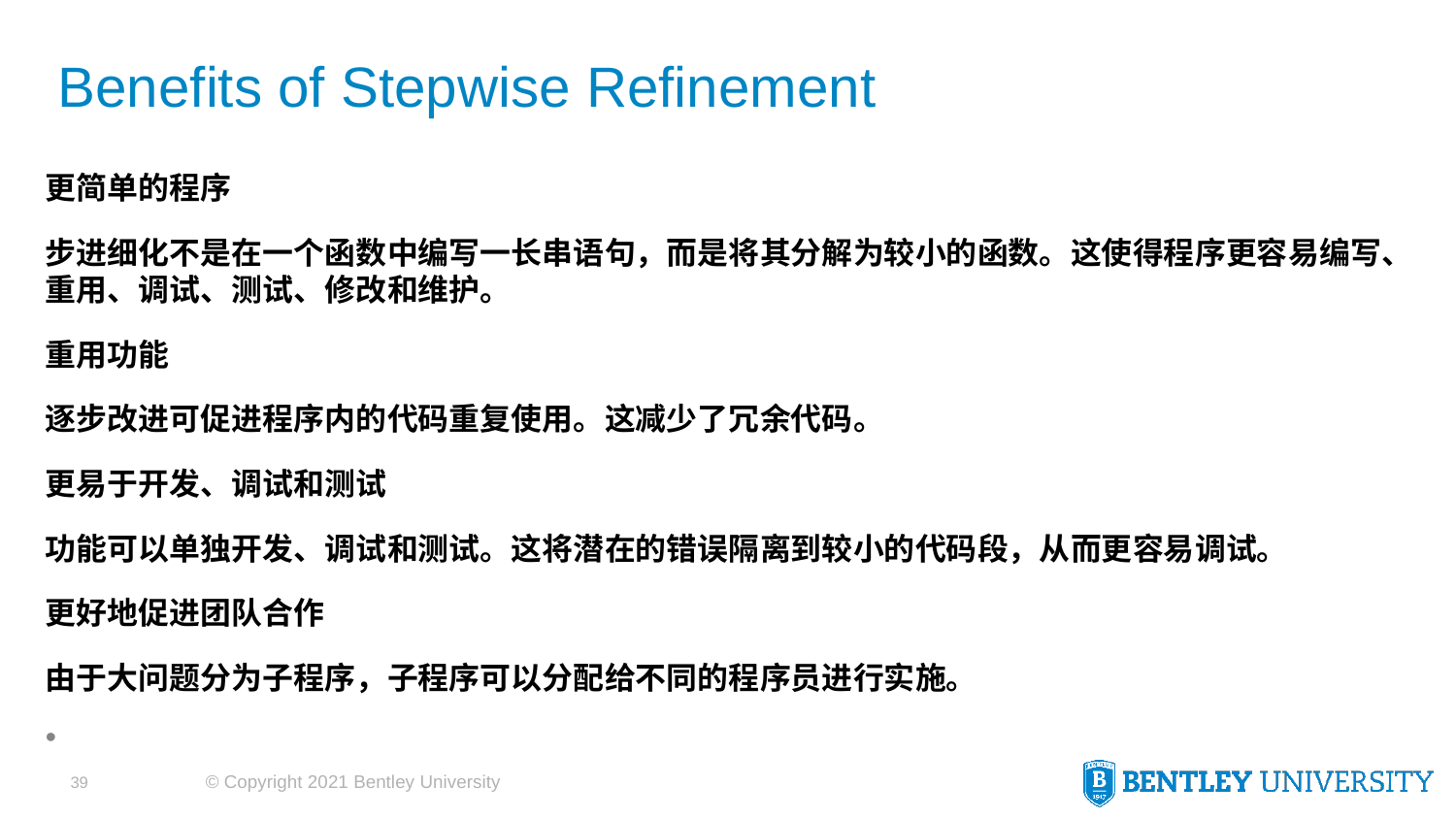

# Benefits of Stepwise Refinement
更简单的程序
步进细化不是在一个函数中编写一长串语句，而是将其分解为较小的函数。这使得程序更容易编写、重用、调试、测试、修改和维护。
重用功能
逐步改进可促进程序内的代码重复使用。这减少了冗余代码。
更易于开发、调试和测试
功能可以单独开发、调试和测试。这将潜在的错误隔离到较小的代码段，从而更容易调试。
更好地促进团队合作
由于大问题分为子程序，子程序可以分配给不同的程序员进行实施。